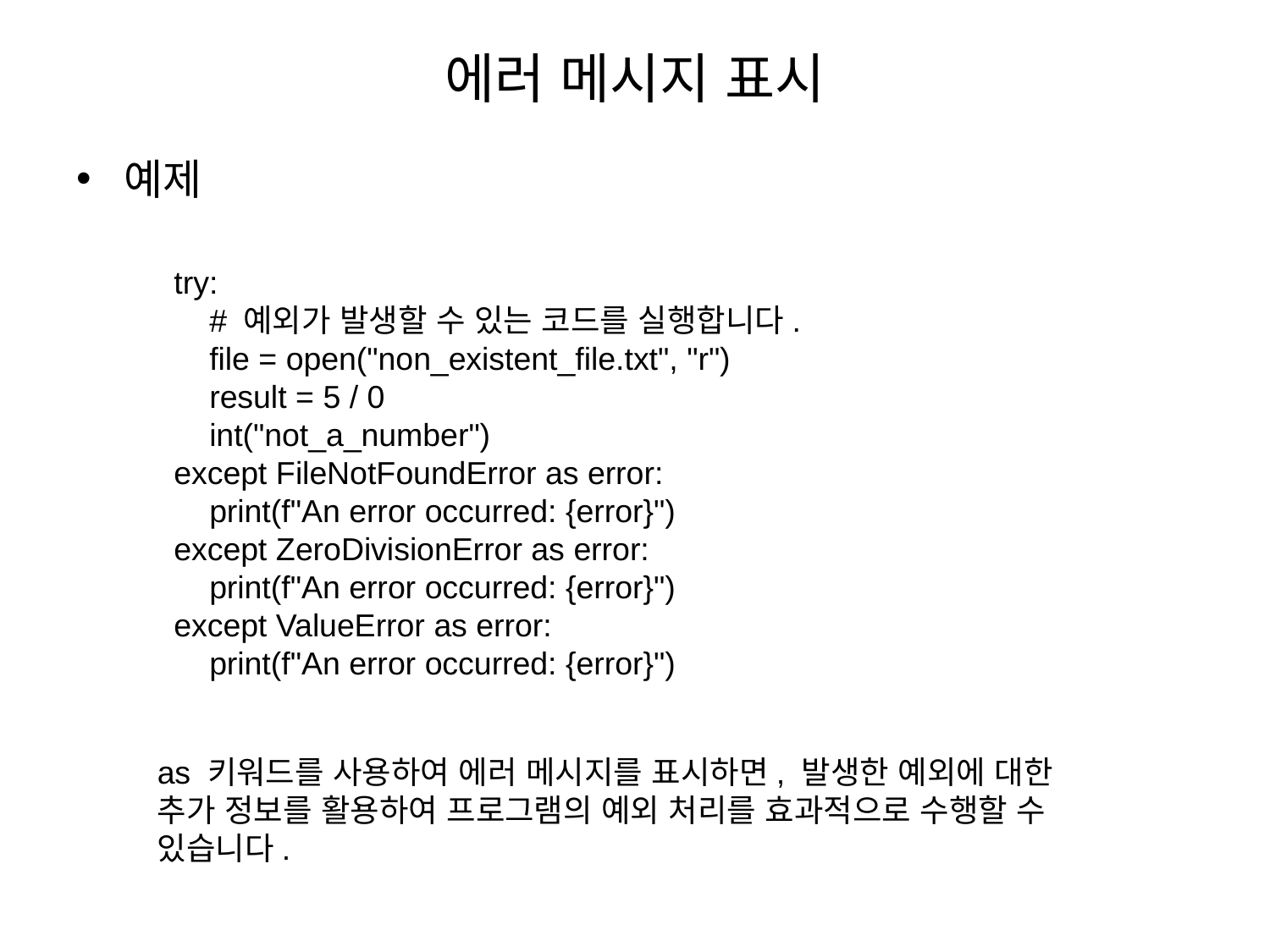

# 에러 메시지 표시
예제
try:
    # 예외가 발생할 수 있는 코드를 실행합니다.
    file = open("non_existent_file.txt", "r")
    result = 5 / 0
    int("not_a_number")
except FileNotFoundError as error:
    print(f"An error occurred: {error}")
except ZeroDivisionError as error:
    print(f"An error occurred: {error}")
except ValueError as error:
    print(f"An error occurred: {error}")
as 키워드를 사용하여 에러 메시지를 표시하면, 발생한 예외에 대한 추가 정보를 활용하여 프로그램의 예외 처리를 효과적으로 수행할 수 있습니다.